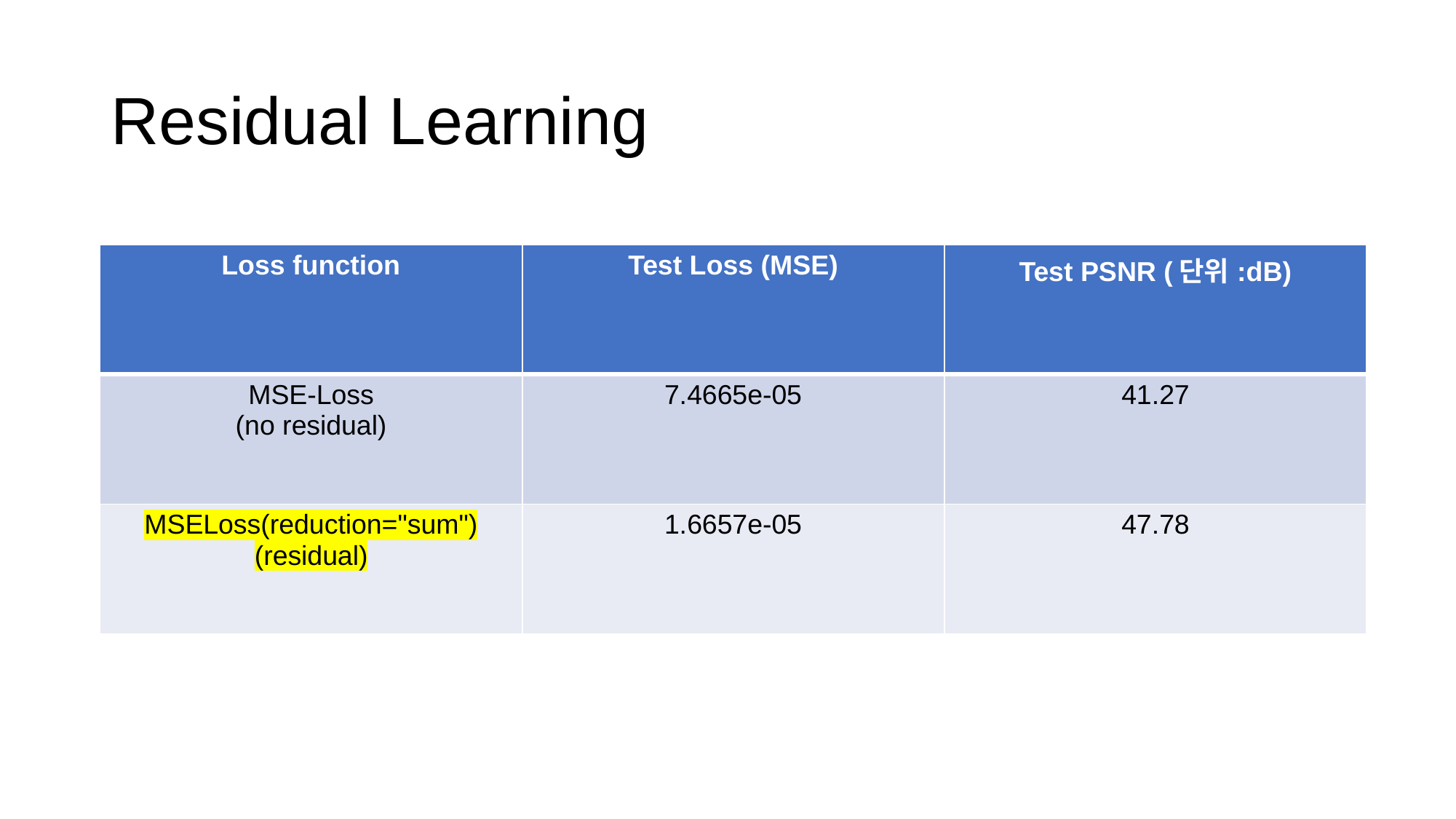

# Residual Learning
| Loss function | Test Loss (MSE) | Test PSNR (단위:dB) |
| --- | --- | --- |
| MSE-Loss (no residual) | 7.4665e-05 | 41.27 |
| MSELoss(reduction="sum") (residual) | 1.6657e-05 | 47.78 |